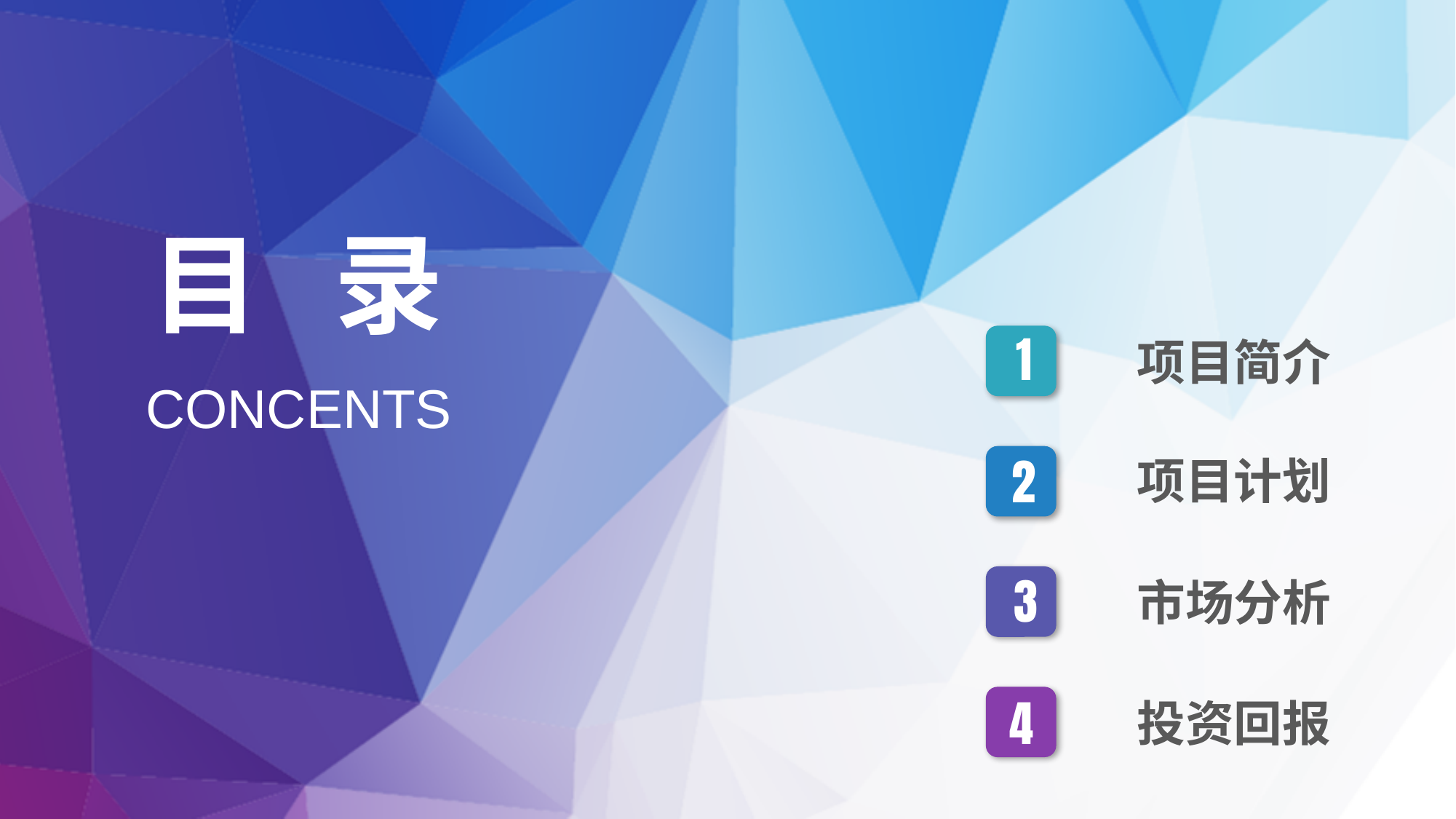

目   录

项目简介
  1
CONCENTS
项目计划

  2

市场分析
  3

投资回报
  4